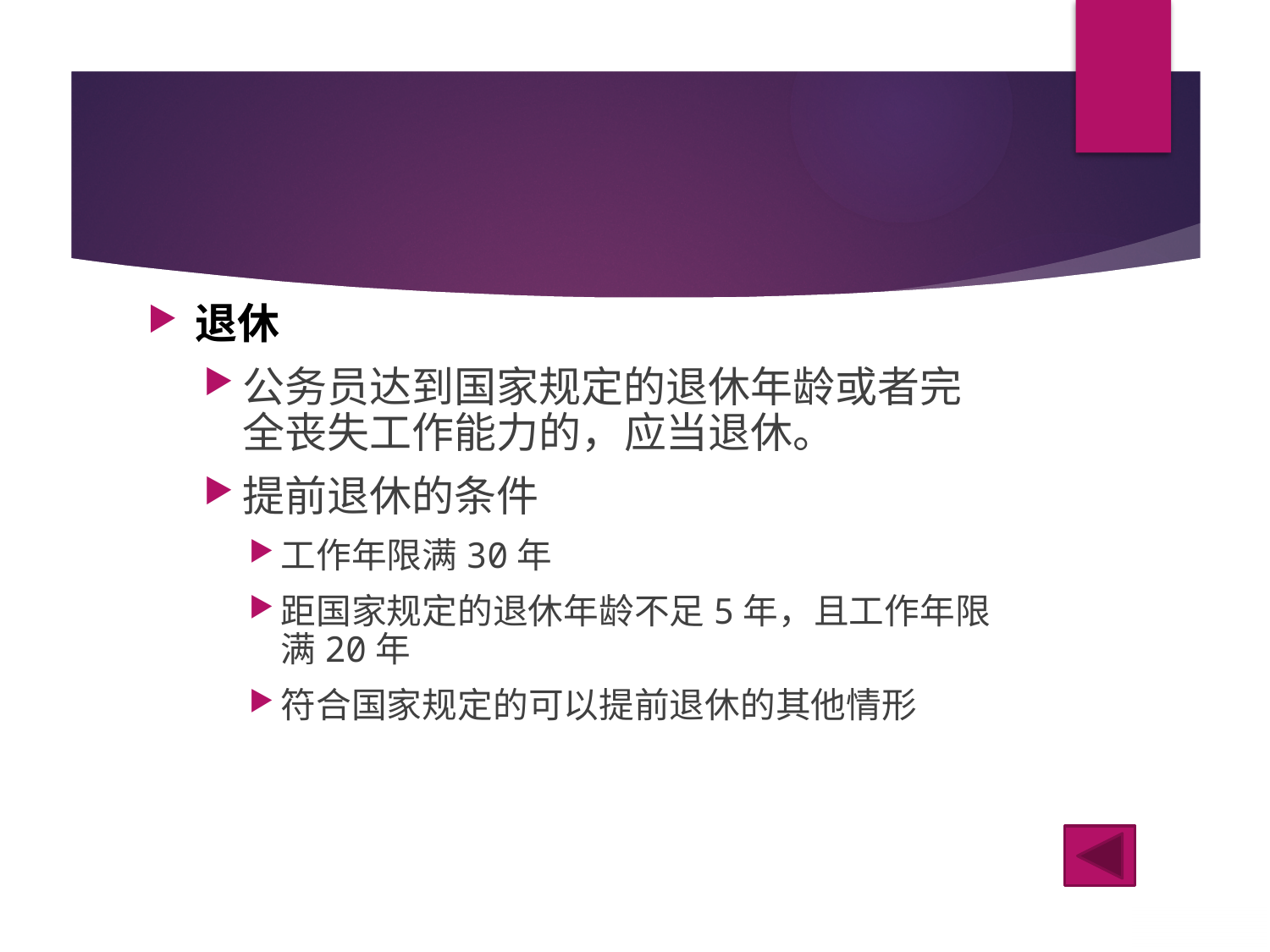

退休
公务员达到国家规定的退休年龄或者完全丧失工作能力的，应当退休。
提前退休的条件
工作年限满30年
距国家规定的退休年龄不足5年，且工作年限满20年
符合国家规定的可以提前退休的其他情形